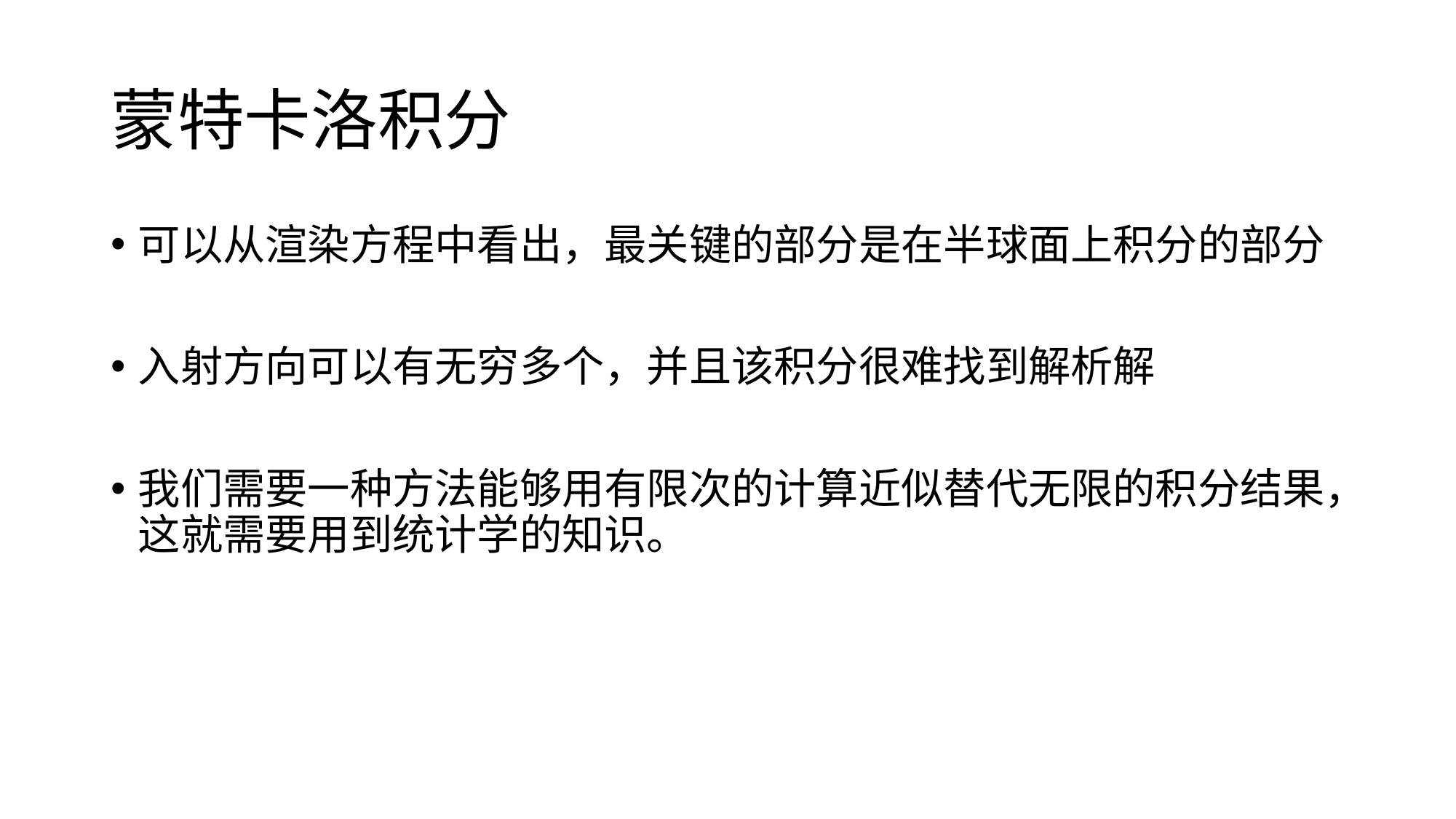

# 蒙特卡洛积分
可以从渲染方程中看出，最关键的部分是在半球面上积分的部分

入射方向可以有无穷多个，并且该积分很难找到解析解

我们需要一种方法能够用有限次的计算近似替代无限的积分结果，这就需要用到统计学的知识。